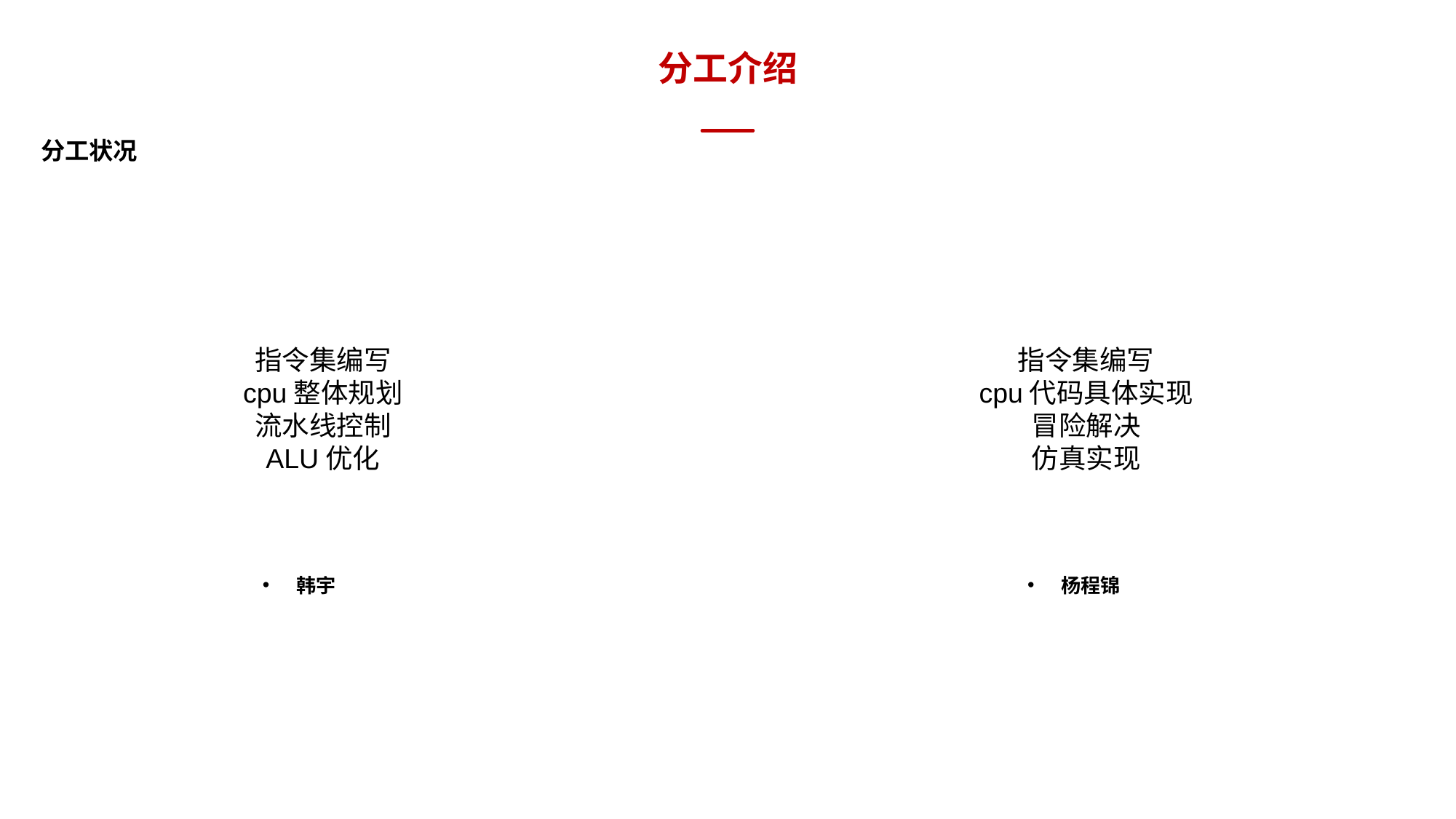

分工介绍
分工状况
指令集编写
cpu整体规划
流水线控制
ALU优化
指令集编写
cpu代码具体实现
冒险解决
仿真实现
杨程锦
韩宇